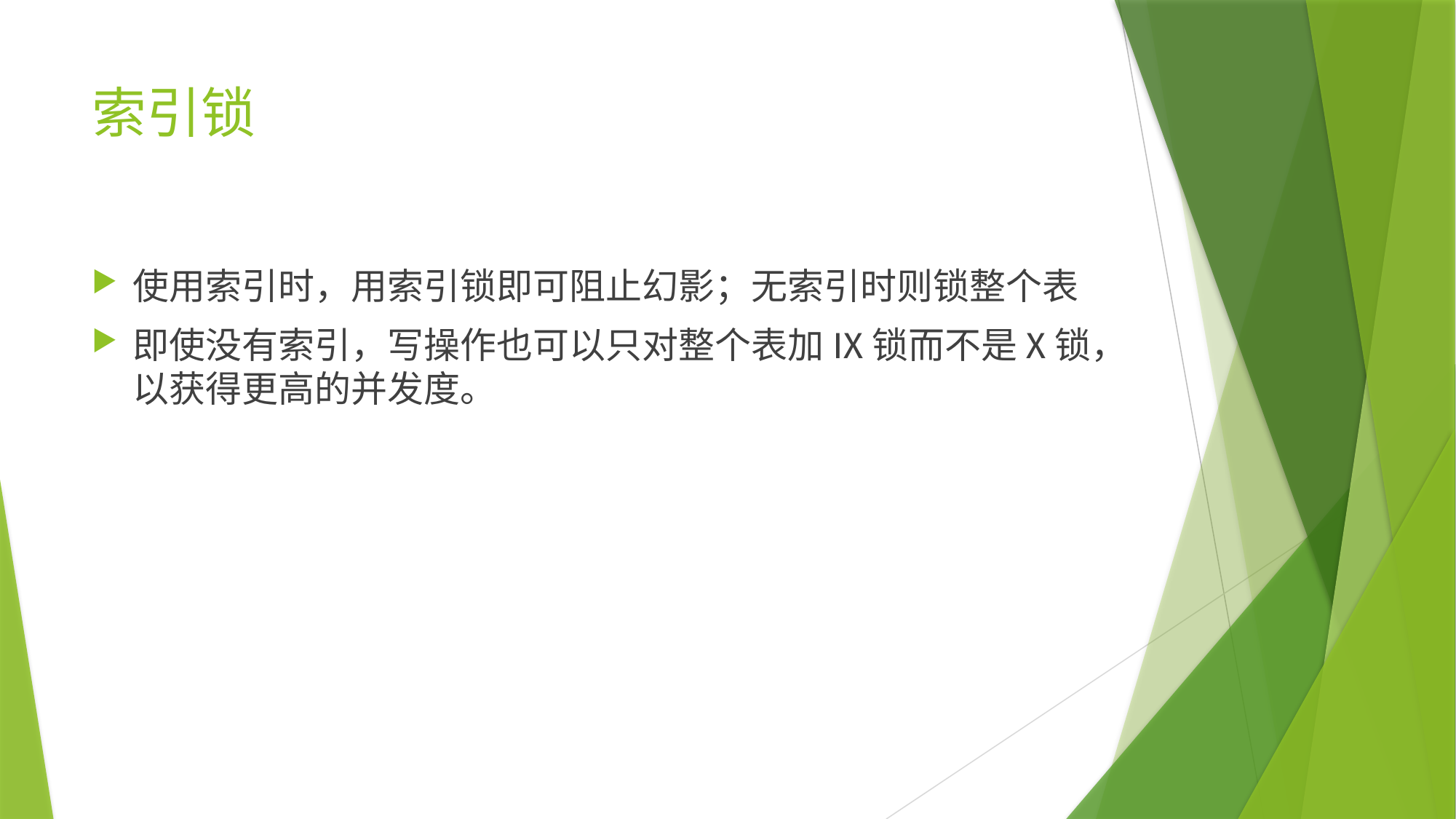

# 索引锁
使用索引时，用索引锁即可阻止幻影；无索引时则锁整个表
即使没有索引，写操作也可以只对整个表加IX锁而不是X锁，以获得更高的并发度。